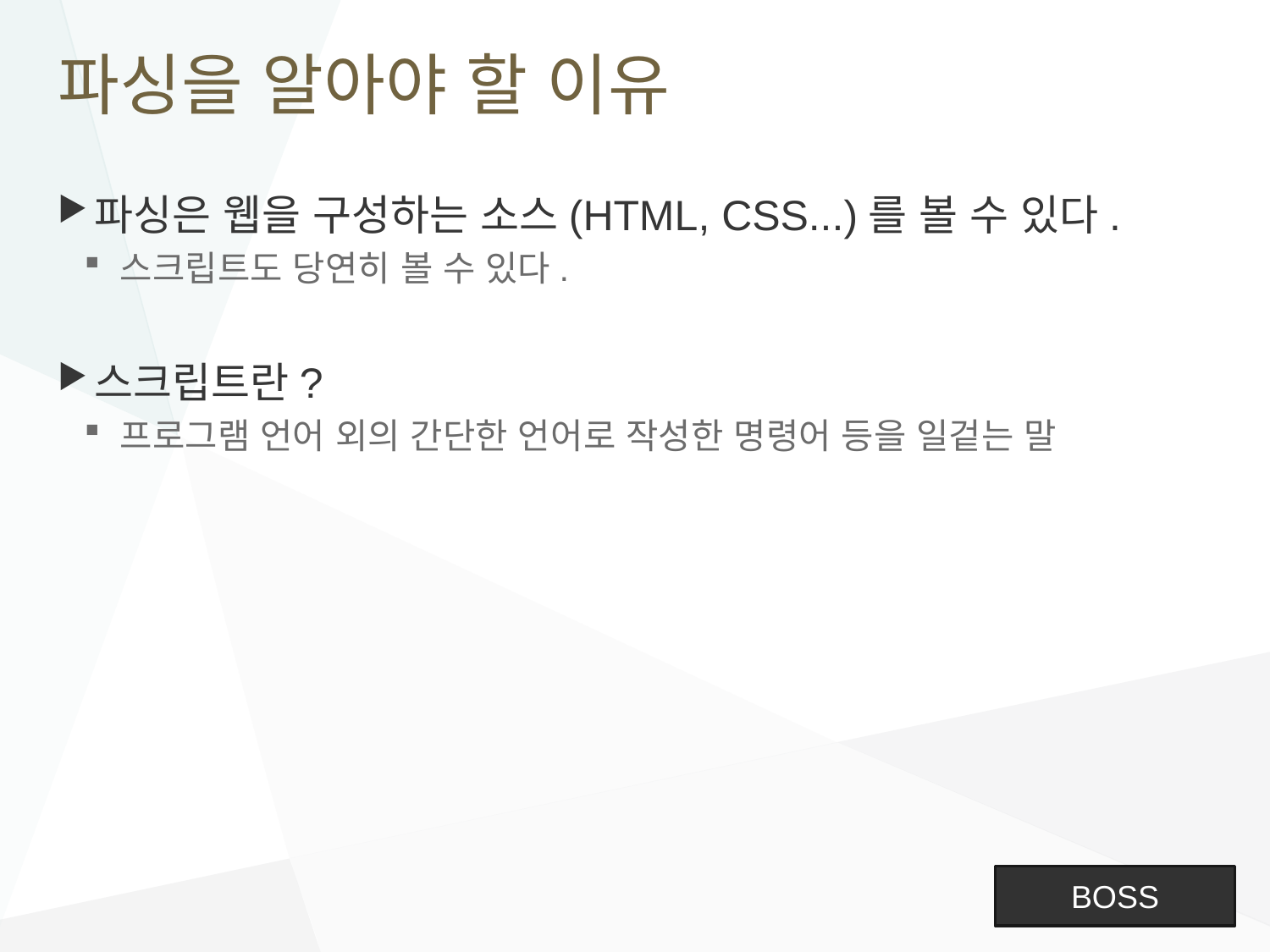

# 파싱을 알아야 할 이유
파싱은 웹을 구성하는 소스(HTML, CSS...)를 볼 수 있다.
스크립트도 당연히 볼 수 있다.

스크립트란?
프로그램 언어 외의 간단한 언어로 작성한 명령어 등을 일겉는 말

BOSS